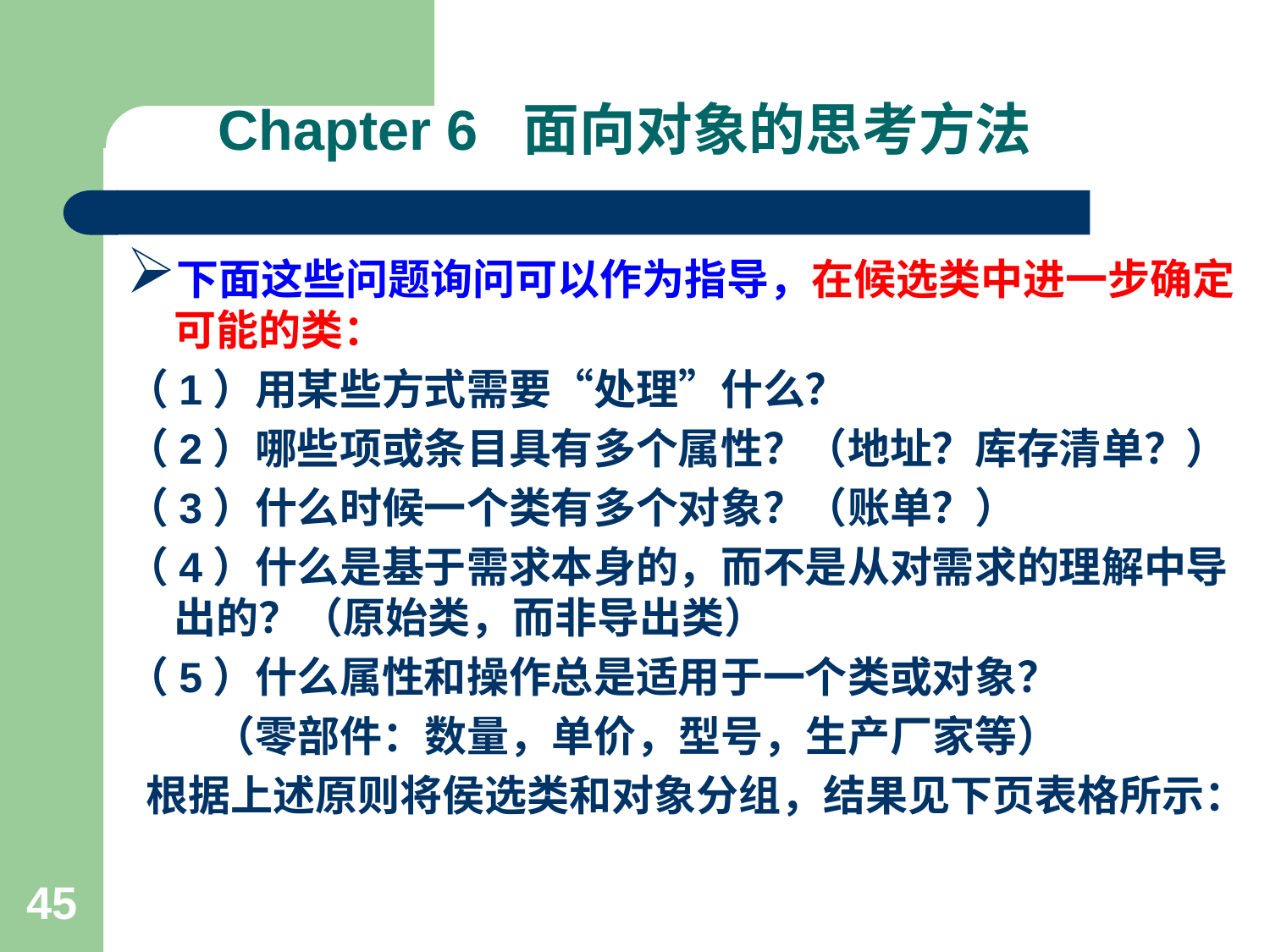

# Chapter 6  面向对象的思考方法
下面这些问题询问可以作为指导，在候选类中进一步确定可能的类：
（1）用某些方式需要“处理”什么？
（2）哪些项或条目具有多个属性？（地址？库存清单？）
（3）什么时候一个类有多个对象？（账单？）
（4）什么是基于需求本身的，而不是从对需求的理解中导出的？（原始类，而非导出类）
（5）什么属性和操作总是适用于一个类或对象？
        （零部件：数量，单价，型号，生产厂家等）
 根据上述原则将侯选类和对象分组，结果见下页表格所示：
45